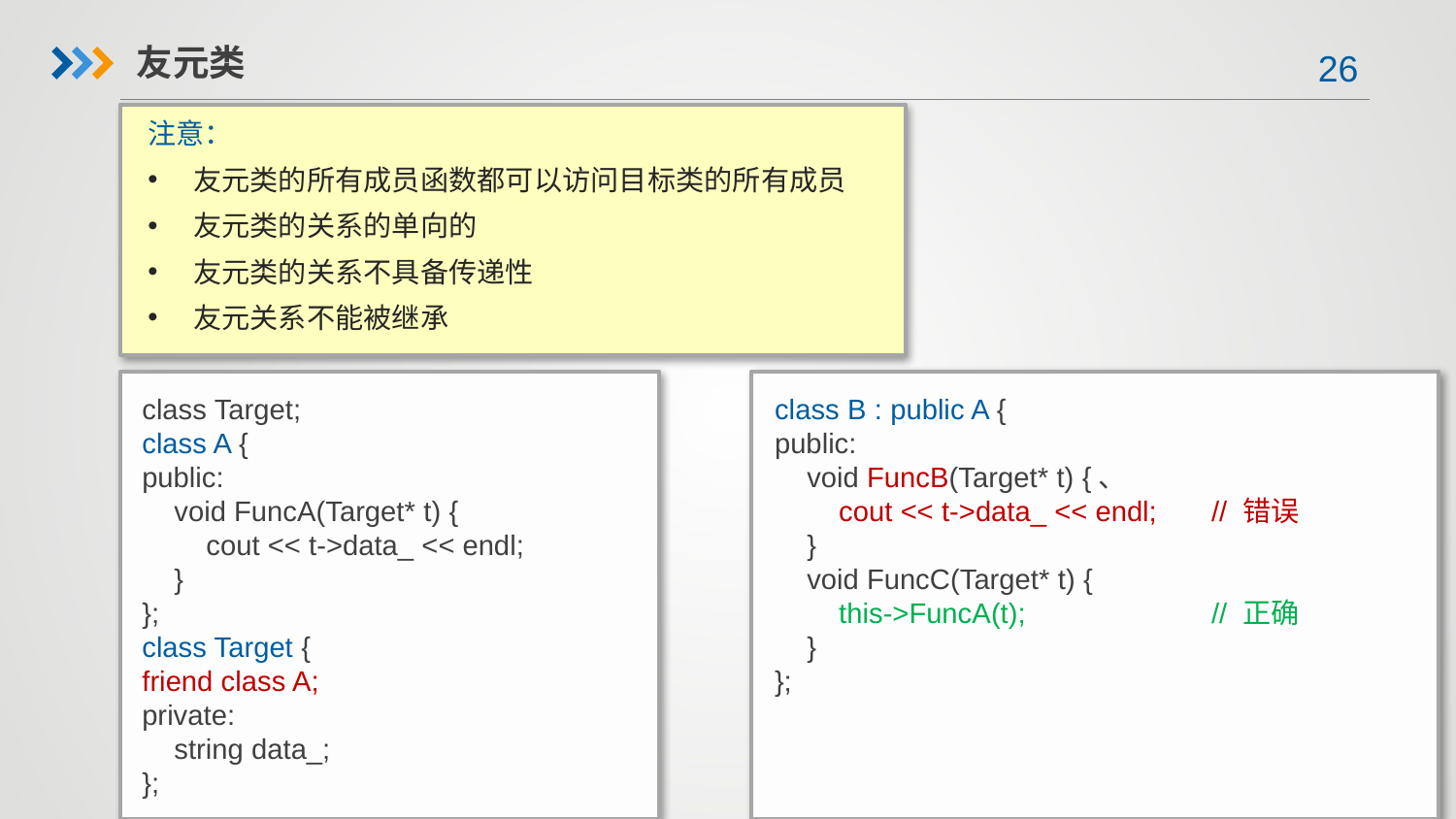

友元类

注意：
友元类的所有成员函数都可以访问目标类的所有成员
友元类的关系的单向的
友元类的关系不具备传递性
友元关系不能被继承

class Target;
class A {
public:
    void FuncA(Target* t) {
        cout << t->data_ << endl;
    }
};
class Target {
friend class A;
private:
    string data_;
};

class B : public A {
public:
    void FuncB(Target* t) {、
        cout << t->data_ << endl;	// 错误
    }
    void FuncC(Target* t) {
        this->FuncA(t);		// 正确
    }
};